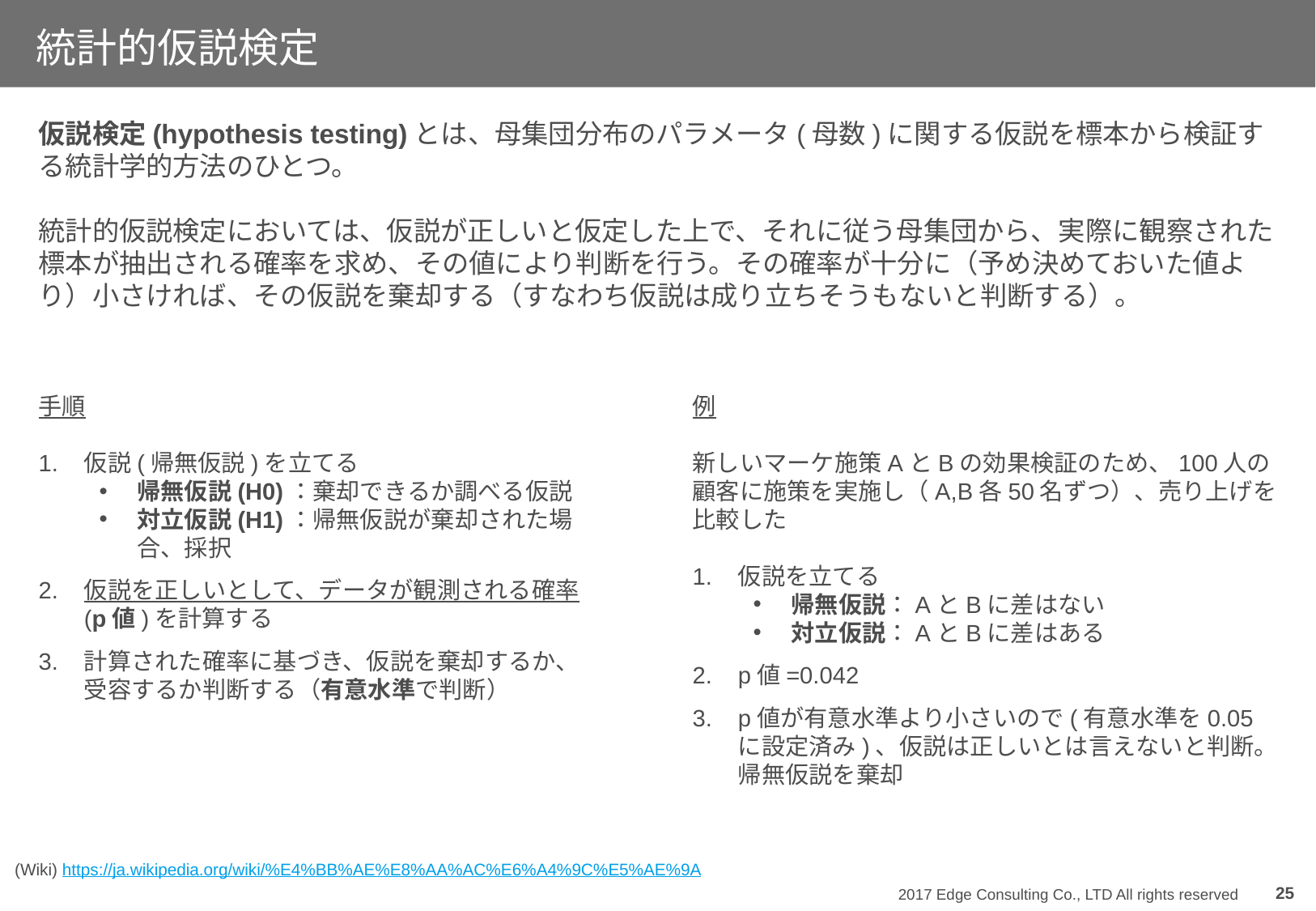

# 統計的仮説検定
仮説検定(hypothesis testing)とは、母集団分布のパラメータ(母数)に関する仮説を標本から検証する統計学的方法のひとつ。

統計的仮説検定においては、仮説が正しいと仮定した上で、それに従う母集団から、実際に観察された標本が抽出される確率を求め、その値により判断を行う。その確率が十分に（予め決めておいた値より）小さければ、その仮説を棄却する（すなわち仮説は成り立ちそうもないと判断する）。
例

新しいマーケ施策AとBの効果検証のため、100人の顧客に施策を実施し（A,B各50名ずつ）、売り上げを比較した

仮説を立てる
帰無仮説：AとBに差はない
対立仮説：AとBに差はある

p値=0.042

p値が有意水準より小さいので(有意水準を0.05に設定済み)、仮説は正しいとは言えないと判断。帰無仮説を棄却
手順

仮説(帰無仮説)を立てる
帰無仮説(H0)：棄却できるか調べる仮説
対立仮説(H1)：帰無仮説が棄却された場合、採択

仮説を正しいとして、データが観測される確率(p値)を計算する

計算された確率に基づき、仮説を棄却するか、受容するか判断する（有意水準で判断）
(Wiki) https://ja.wikipedia.org/wiki/%E4%BB%AE%E8%AA%AC%E6%A4%9C%E5%AE%9A
25